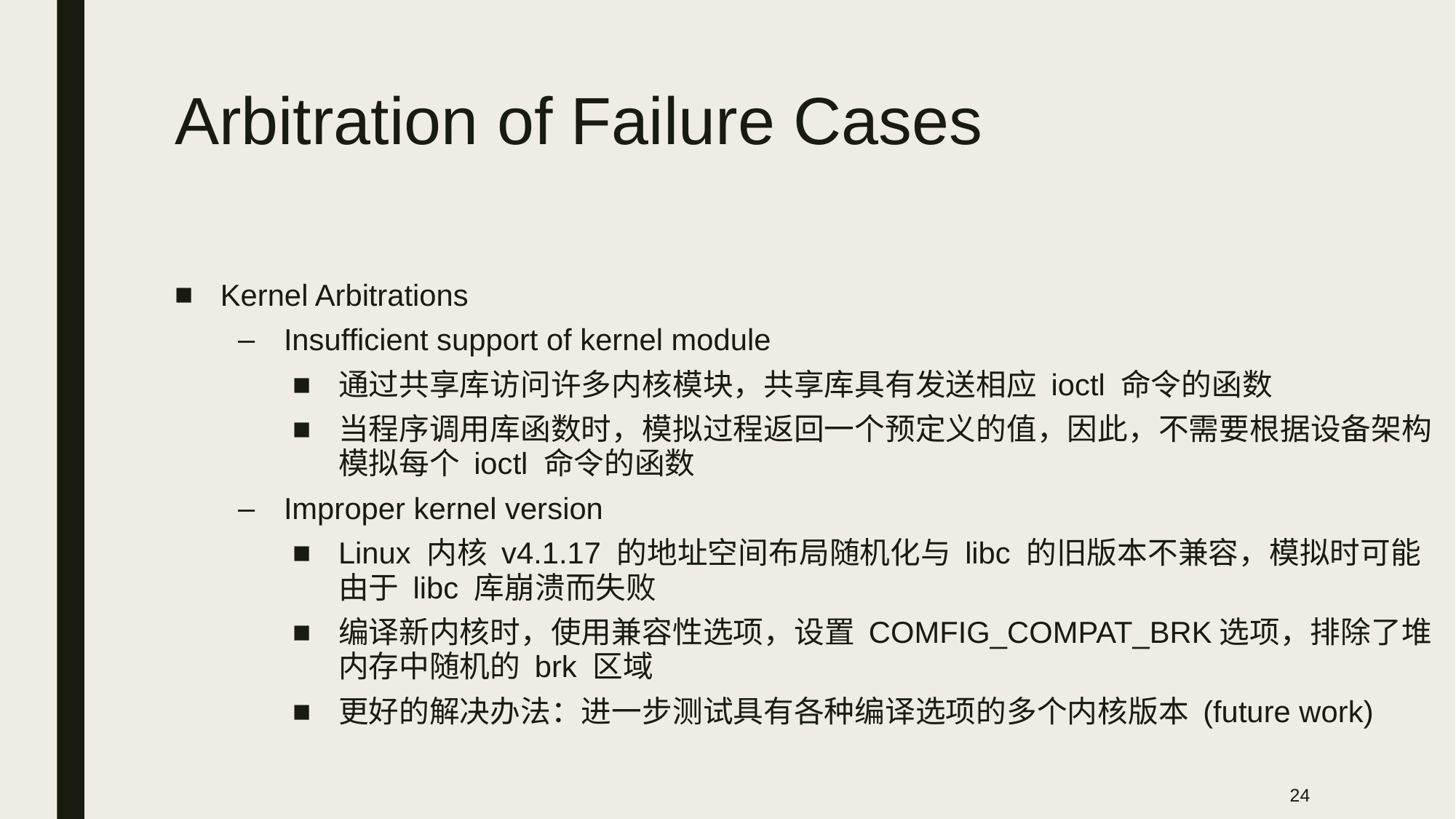

# Arbitration of Failure Cases
Kernel Arbitrations
Insufficient support of kernel module
通过共享库访问许多内核模块，共享库具有发送相应 ioctl 命令的函数
当程序调用库函数时，模拟过程返回一个预定义的值，因此，不需要根据设备架构模拟每个 ioctl 命令的函数
Improper kernel version
Linux 内核 v4.1.17 的地址空间布局随机化与 libc 的旧版本不兼容，模拟时可能由于 libc 库崩溃而失败
编译新内核时，使用兼容性选项，设置 COMFIG_COMPAT_BRK选项，排除了堆内存中随机的 brk 区域
更好的解决办法：进一步测试具有各种编译选项的多个内核版本 (future work)
24